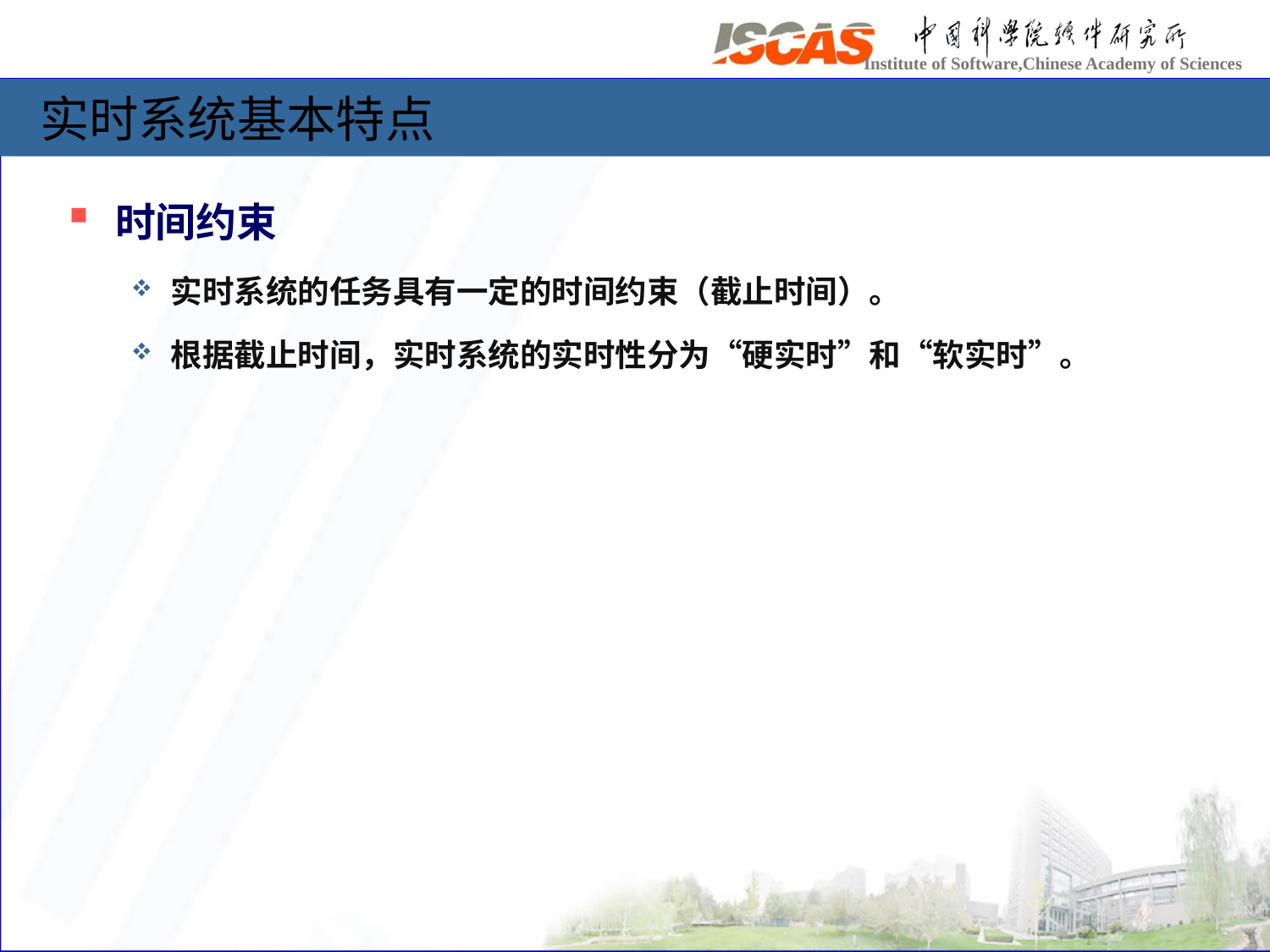

实时系统基本特点
时间约束
实时系统的任务具有一定的时间约束（截止时间）。
根据截止时间，实时系统的实时性分为“硬实时”和“软实时”。